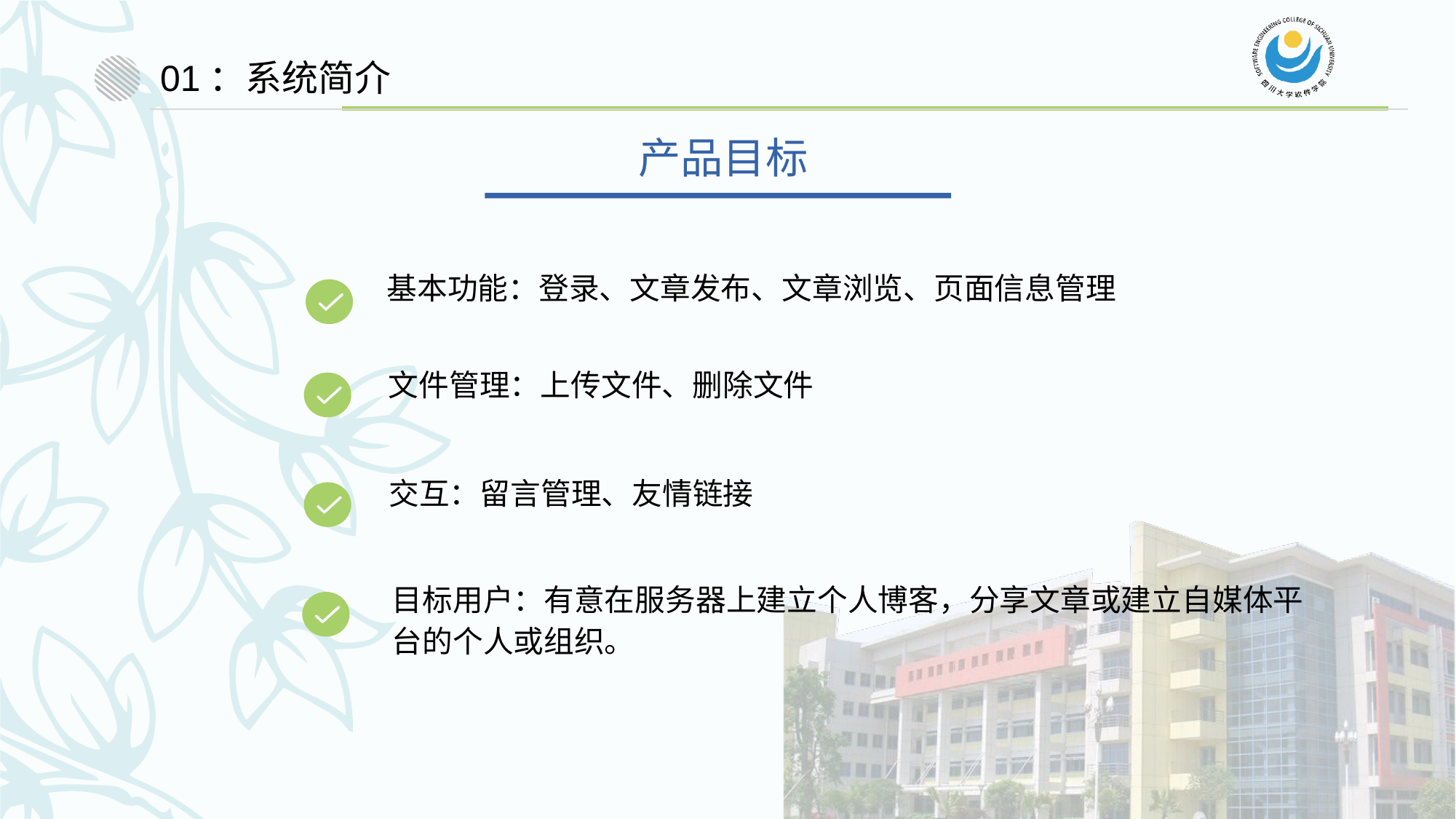

01：系统简介

产品目标

基本功能：登录、文章发布、文章浏览、页面信息管理

文件管理：上传文件、删除文件

交互：留言管理、友情链接

目标用户：有意在服务器上建立个人博客，分享文章或建立自媒体平台的个人或组织。